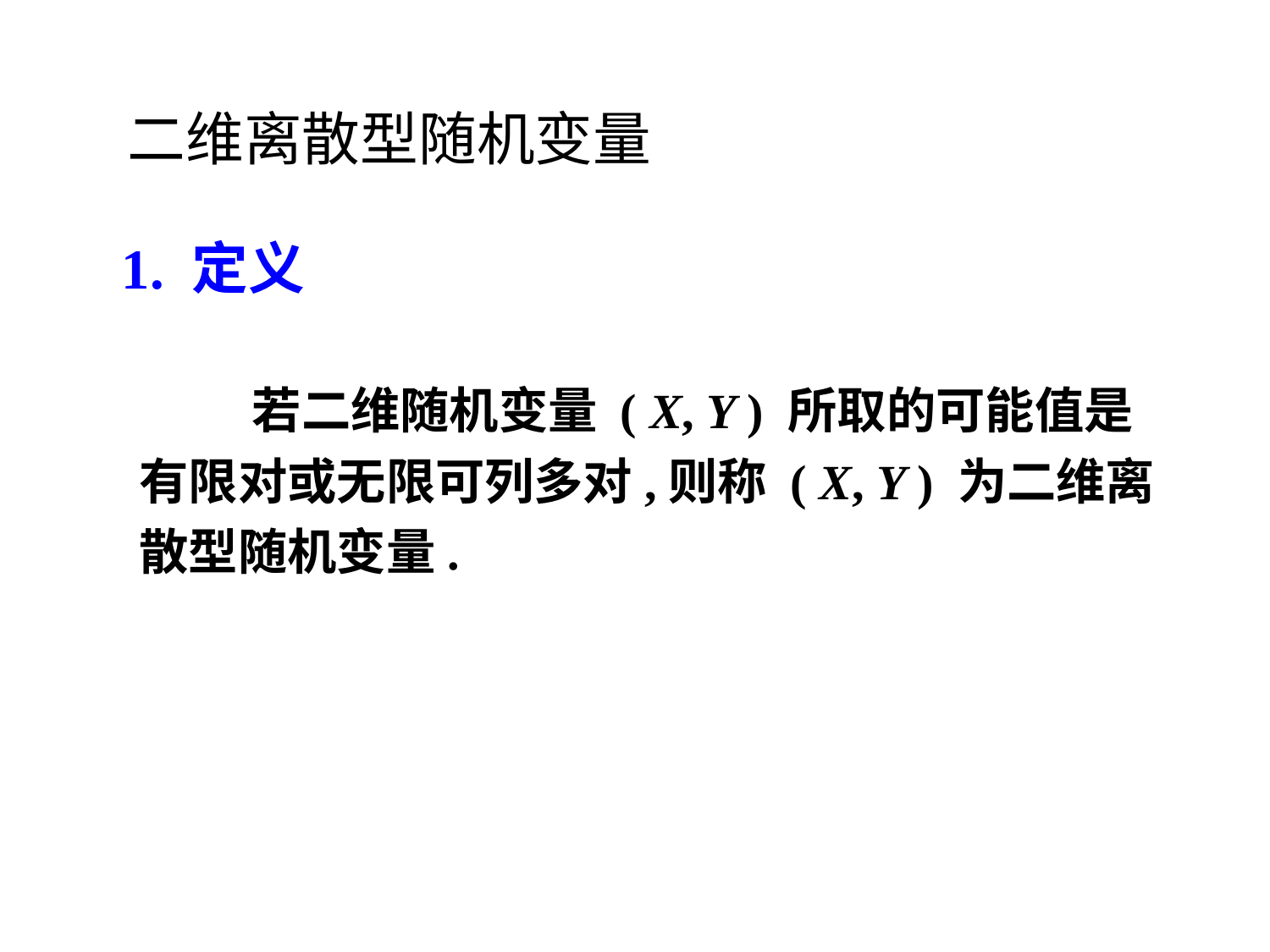

# 二维离散型随机变量
1. 定义
         若二维随机变量 ( X, Y ) 所取的可能值是有限对或无限可列多对,则称 ( X, Y ) 为二维离散型随机变量.